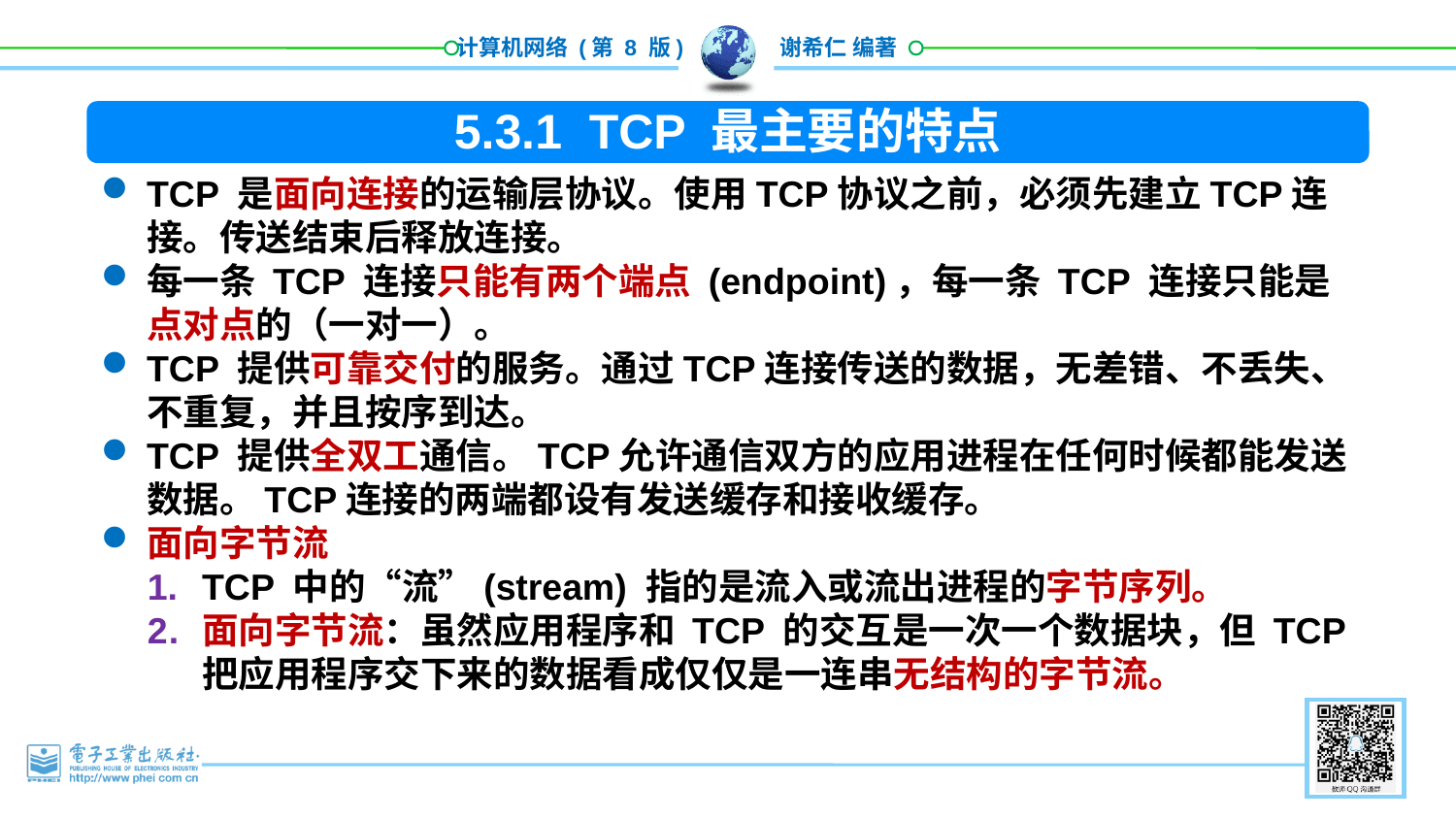

5.3.1  TCP 最主要的特点

TCP 是面向连接的运输层协议。使用TCP协议之前，必须先建立TCP连接。传送结束后释放连接。
每一条 TCP 连接只能有两个端点 (endpoint)，每一条 TCP 连接只能是点对点的（一对一）。
TCP 提供可靠交付的服务。通过TCP连接传送的数据，无差错、不丢失、不重复，并且按序到达。
TCP 提供全双工通信。TCP允许通信双方的应用进程在任何时候都能发送数据。TCP连接的两端都设有发送缓存和接收缓存。
面向字节流
TCP 中的“流”(stream) 指的是流入或流出进程的字节序列。
面向字节流：虽然应用程序和 TCP 的交互是一次一个数据块，但 TCP 把应用程序交下来的数据看成仅仅是一连串无结构的字节流。